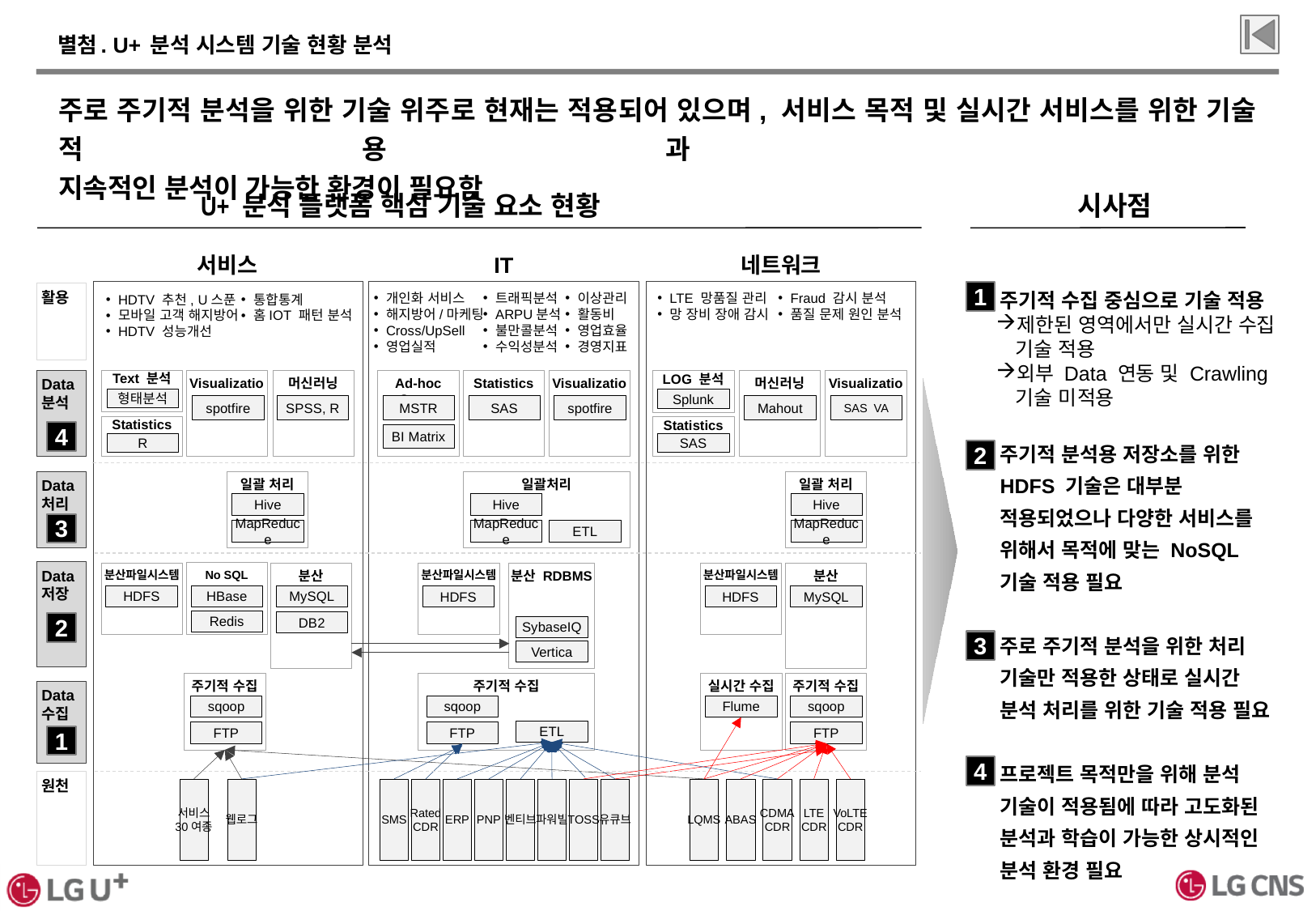

# 별첨. U+ 분석 시스템 기술 현황 분석
주로 주기적 분석을 위한 기술 위주로 현재는 적용되어 있으며, 서비스 목적 및 실시간 서비스를 위한 기술 적용과
지속적인 분석이 가능한 환경이 필요함
U+ 분석 플랫폼 핵심 기술 요소 현황
시사점

서비스
IT
네트워크
주기적 수집 중심으로 기술 적용
제한된 영역에서만 실시간 수집 기술 적용
외부 Data 연동 및 Crawling 기술 미적용

주기적 분석용 저장소를 위한 HDFS 기술은 대부분 적용되었으나 다양한 서비스를 위해서 목적에 맞는 NoSQL 기술 적용 필요

주로 주기적 분석을 위한 처리 기술만 적용한 상태로 실시간 분석 처리를 위한 기술 적용 필요

프로젝트 목적만을 위해 분석 기술이 적용됨에 따라 고도화된 분석과 학습이 가능한 상시적인 분석 환경 필요

1
활용
개인화 서비스
해지방어/마케팅
Cross/UpSell
영업실적
트래픽분석
ARPU분석
불만콜분석
수익성분석
이상관리
활동비
영업효율
경영지표
LTE 망품질 관리
망 장비 장애 감시
Fraud 감시 분석
품질 문제 원인 분석
HDTV 추천, U스푼
모바일 고객 해지방어
HDTV 성능개선
통합통계
홈IOT 패턴 분석
Visualization
머신러닝
Ad-hoc Query
Statistics
Visualization
머신러닝
Visualization
Text 분석
Data
분석
LOG 분석

형태분석
Splunk
spotfire
SPSS, R
MSTR
SAS
spotfire
Mahout
SAS  VA
Statistics
Statistics
4
BI Matrix
R
SAS
2
Data
처리
일괄 처리
일괄처리
일괄 처리
Hive
Hive
Hive
3
MapReduce
MapReduce
MapReduce
ETL
Data
저장
No SQL
분산 RDBMS
분산 RDBMS
분산파일시스템
분산파일시스템
분산파일시스템
분산 RDBMS
HDFS
HBase
MySQL
HDFS
HDFS
MySQL
Redis
DB2
2
SybaseIQ
3
Vertica
주기적 수집
주기적 수집
실시간 수집
주기적 수집
Data
수집
sqoop
sqoop
Flume
sqoop
ETL
FTP
FTP
FTP
1
4
원천
서비스
30여종
웹로그
SMS
Rated
CDR
ERP
PNP
벤티브
파워빌
TOSS
유큐브
LQMS
ABAS
CDMA
CDR
LTE
CDR
VoLTE
CDR